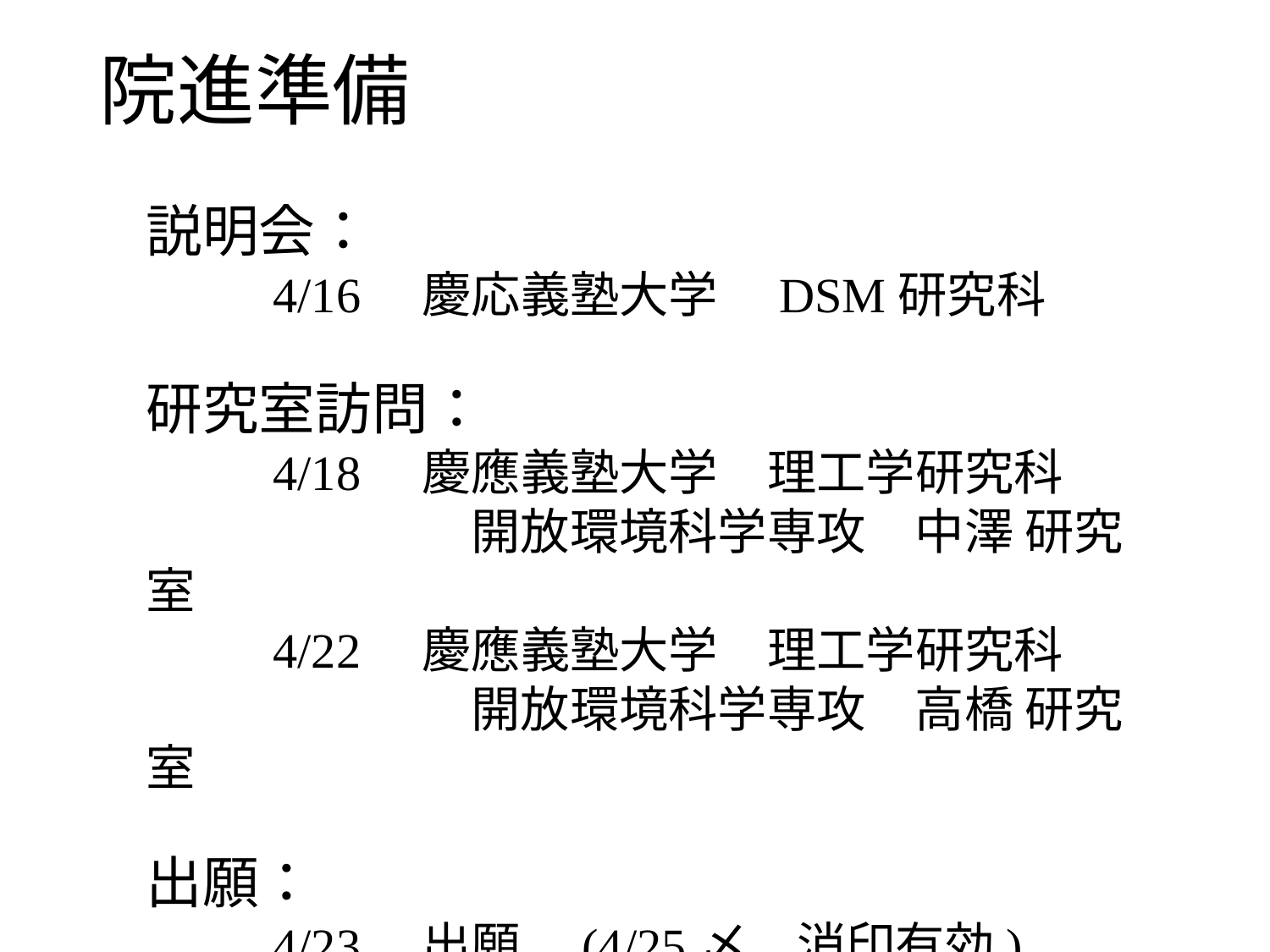

院進準備
説明会：
	4/16　慶応義塾大学　DSM研究科

研究室訪問：
	4/18　慶應義塾大学　理工学研究科
		　  開放環境科学専攻　中澤 研究室
	4/22　慶應義塾大学　理工学研究科
		　  開放環境科学専攻　高橋 研究室

出願：
	4/23　出願　(4/25〆　消印有効)